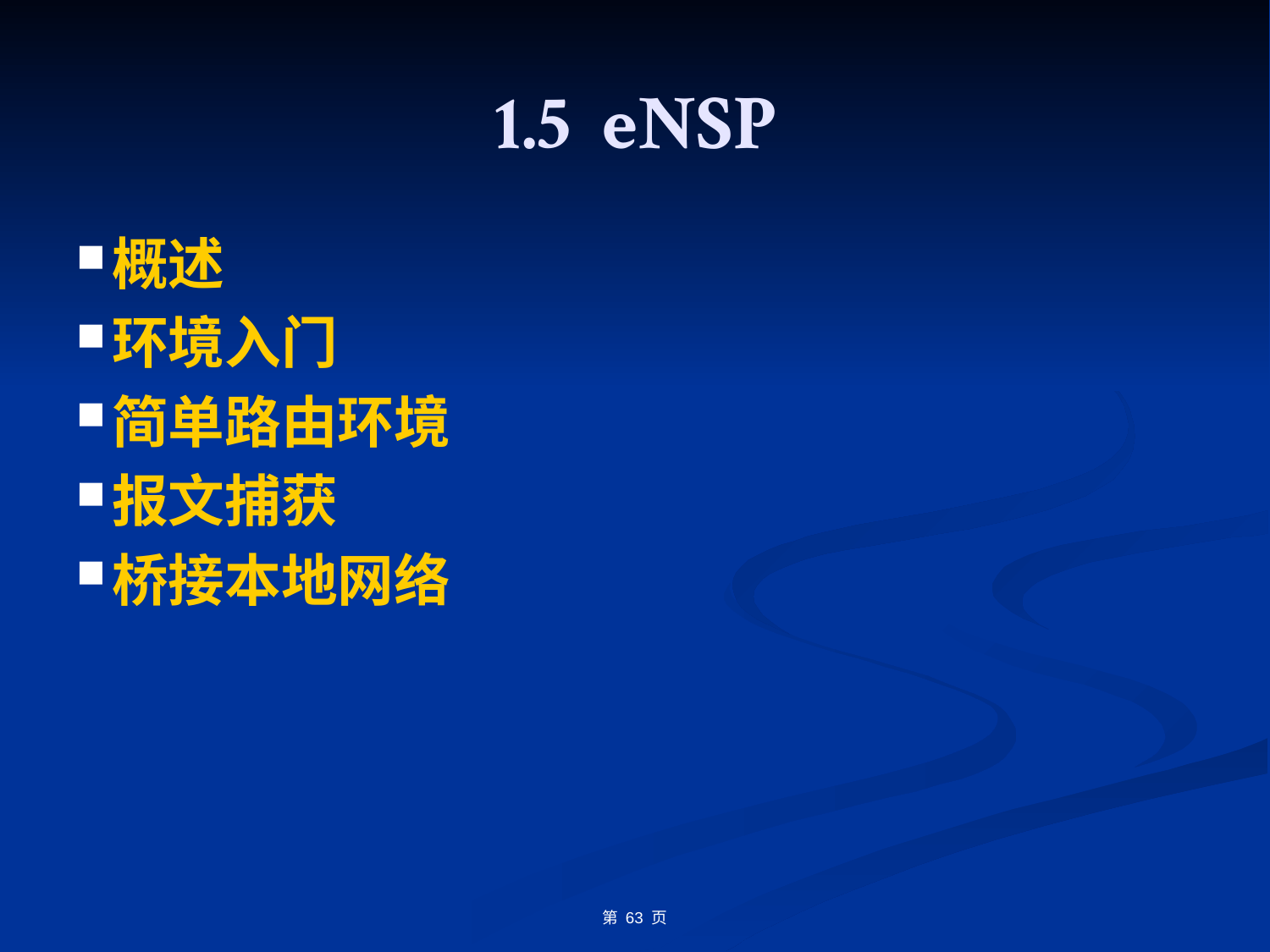

# 1.5  eNSP
概述
环境入门
简单路由环境
报文捕获
桥接本地网络

第 63 页